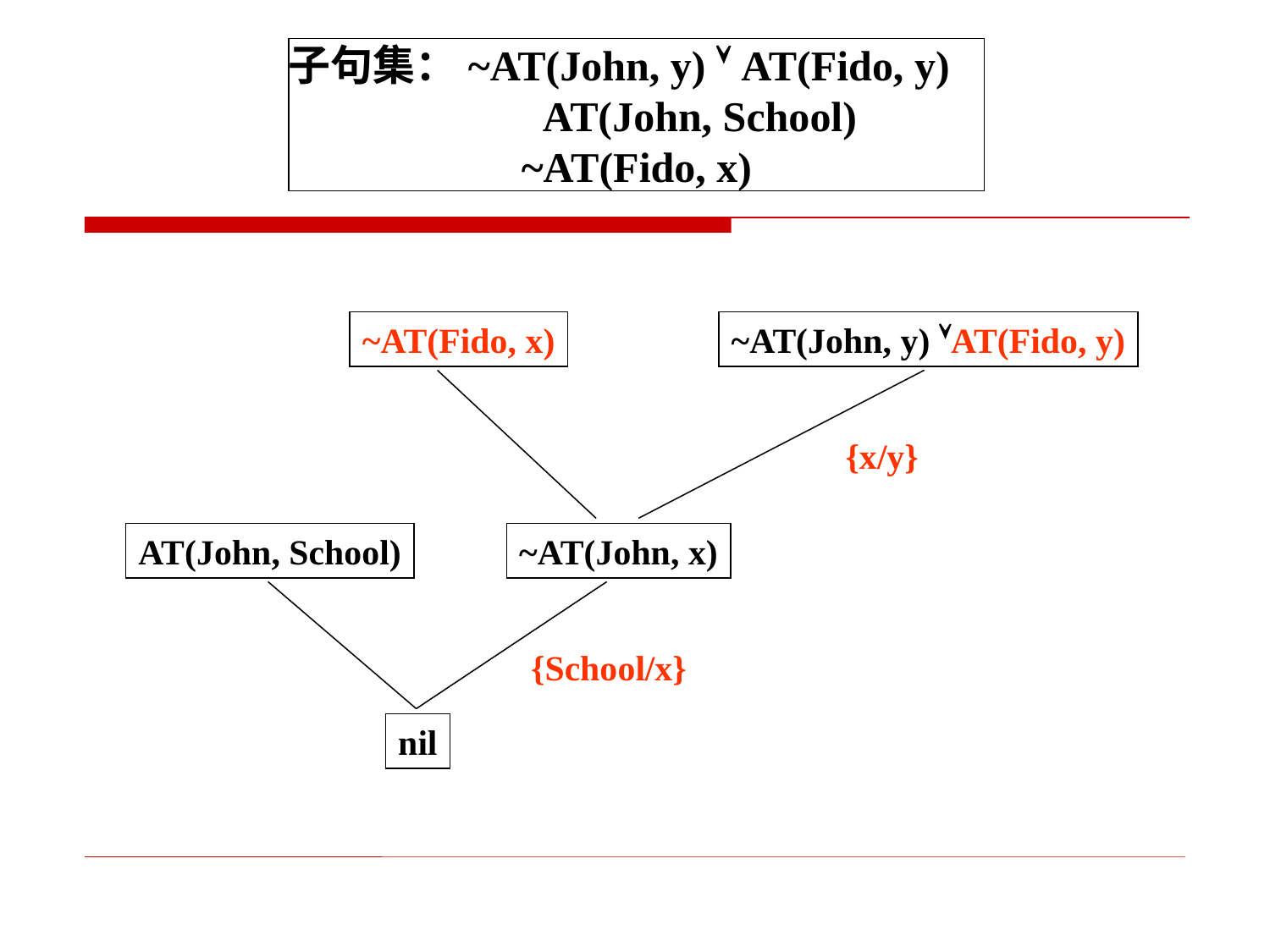

子句集：~AT(John, y) ∨ AT(Fido, y)
	      AT(John, School)
	    ~AT(Fido, x)
~AT(Fido, x)
~AT(John, y) ∨AT(Fido, y)

~AT(John, x)
{x/y}
AT(John, School)

nil
{School/x}